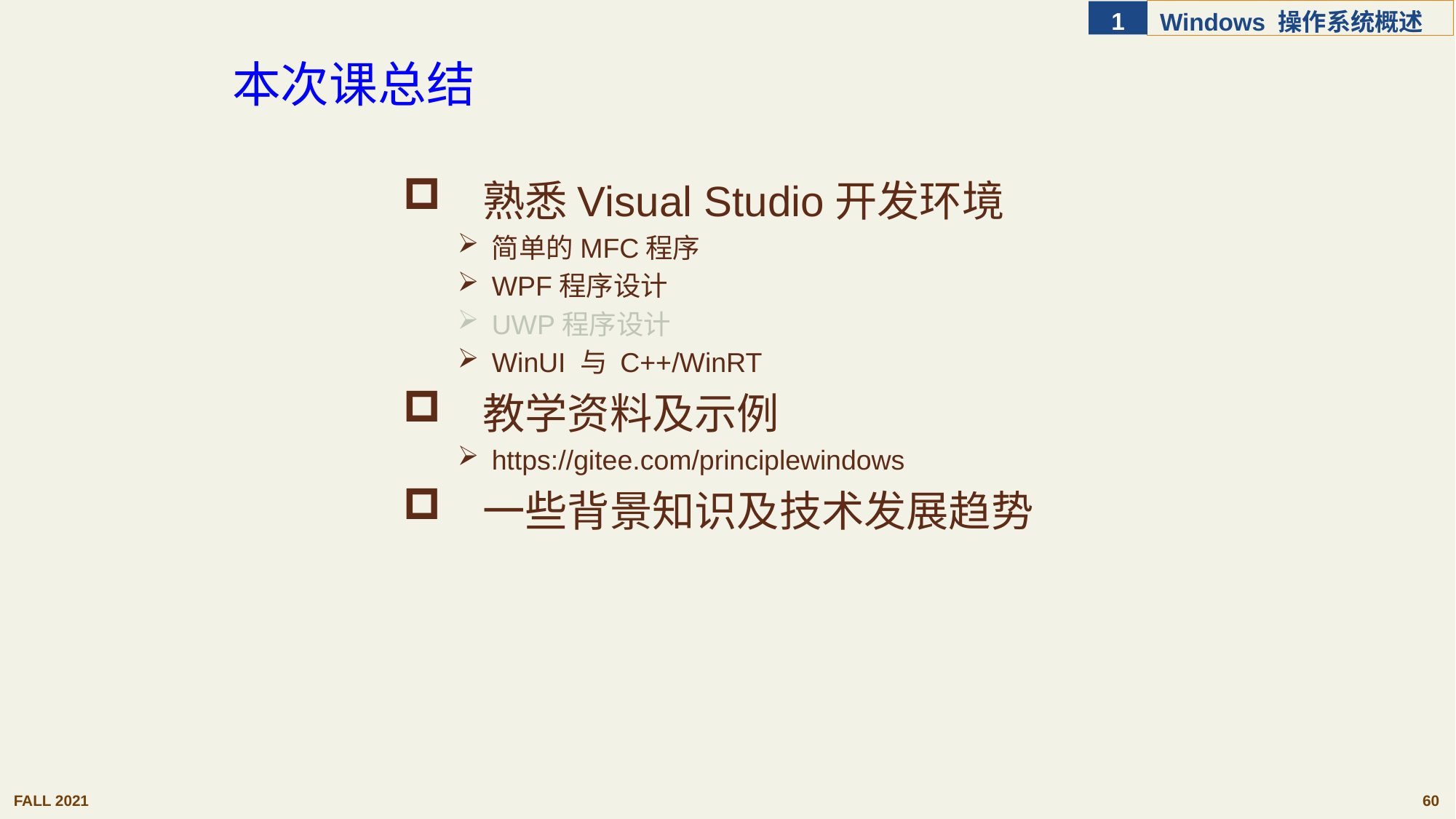

本次课总结
   熟悉Visual Studio开发环境
简单的MFC程序
WPF程序设计
UWP程序设计
WinUI 与 C++/WinRT
   教学资料及示例
https://gitee.com/principlewindows
   一些背景知识及技术发展趋势